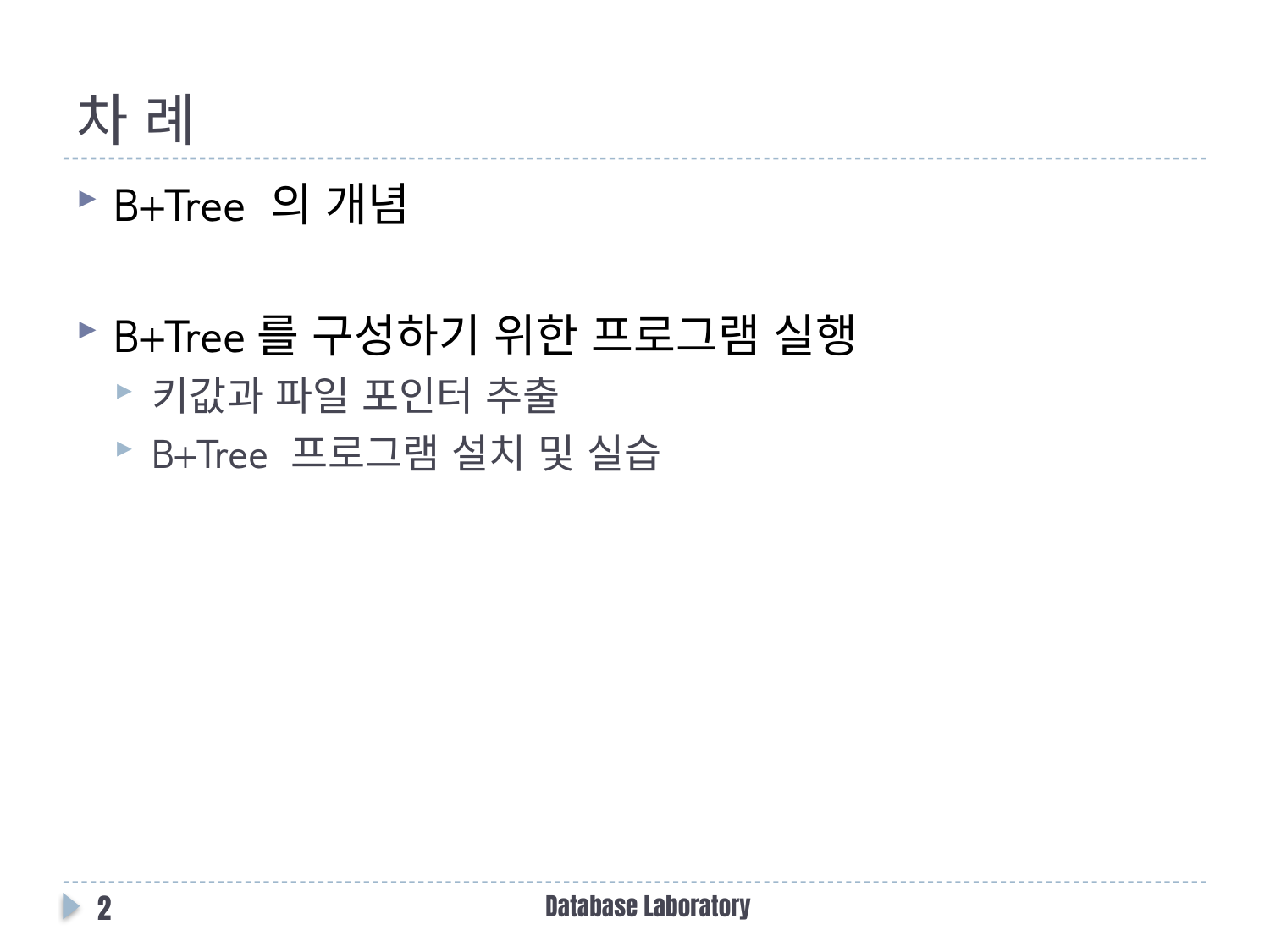

# 차 례
B+Tree 의 개념

B+Tree를 구성하기 위한 프로그램 실행
키값과 파일 포인터 추출
B+Tree 프로그램 설치 및 실습